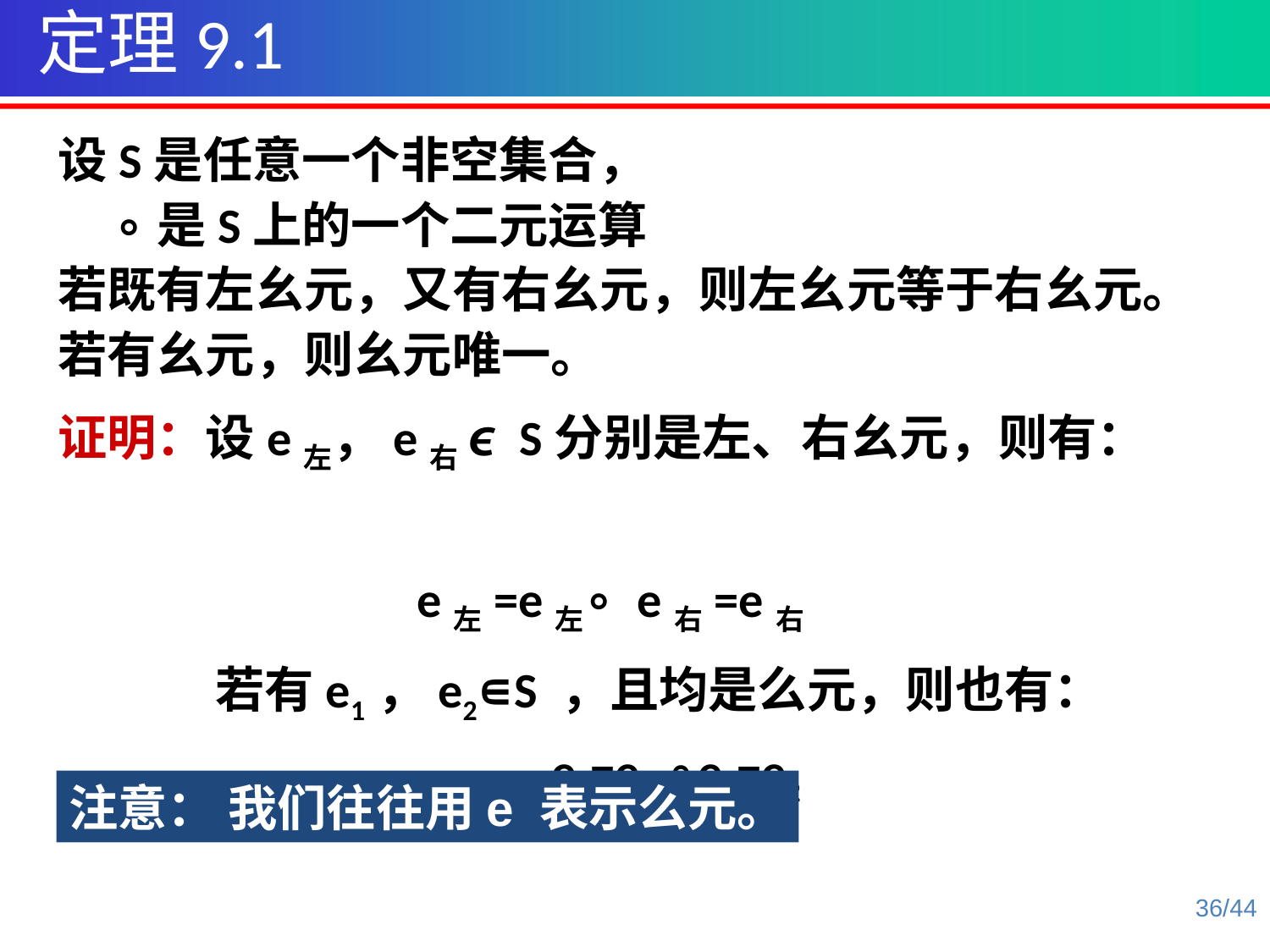

定理9.1
设S是任意一个非空集合，
     ∘是S上的一个二元运算
若既有左幺元，又有右幺元，则左幺元等于右幺元。
若有幺元，则幺元唯一。
证明：设e左，e右∊S分别是左、右幺元，则有：
                                e左=e左∘ e右=e右
             若有e1，e2∊S ，且均是么元，则也有：				         e1=e1 ∘ e2=e2
注意： 我们往往用e 表示么元。
36/44